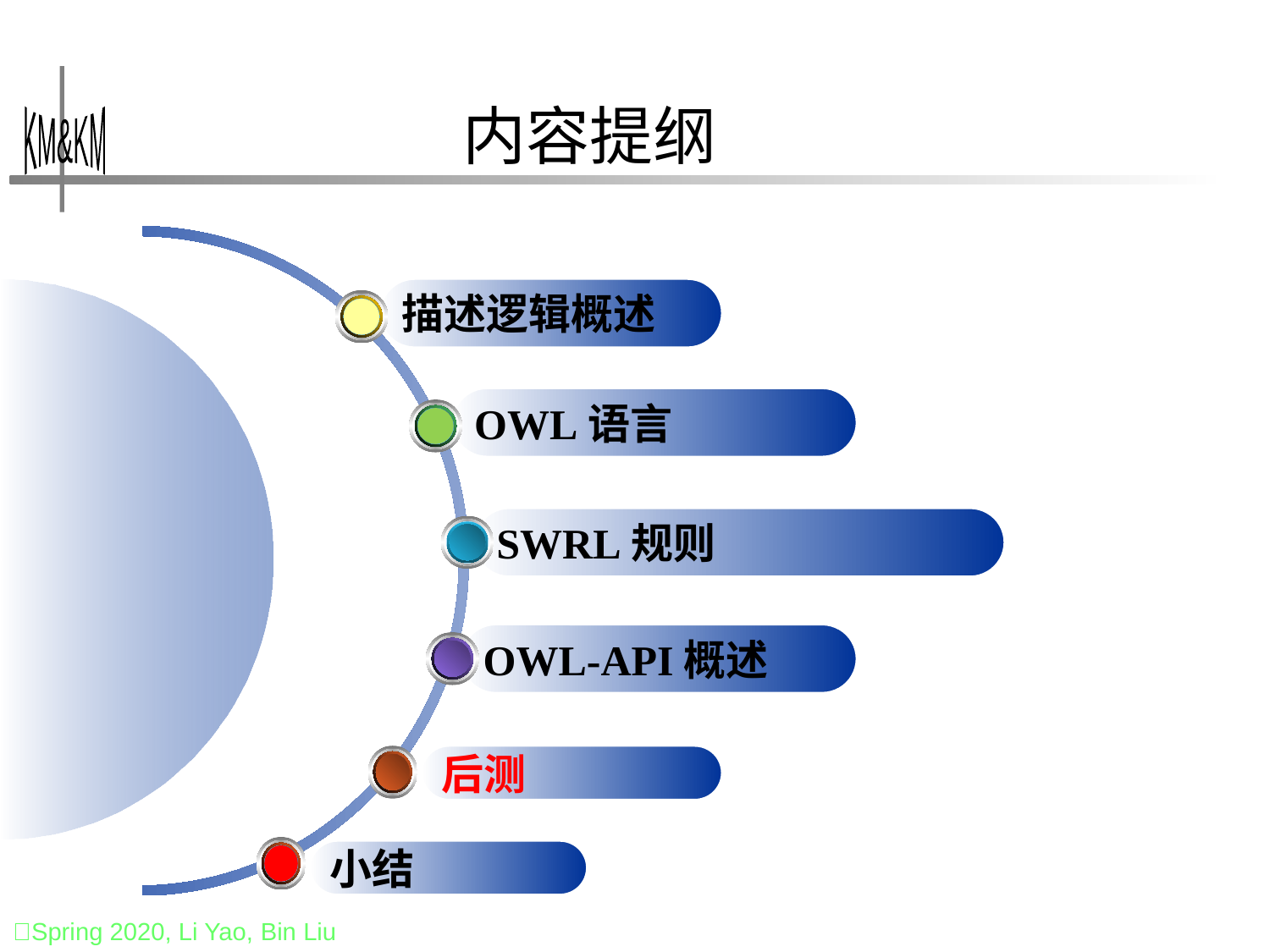

内容提纲

描述逻辑概述

OWL语言

SWRL规则

OWL-API概述

后测

Contents 2
Contents 1

小结